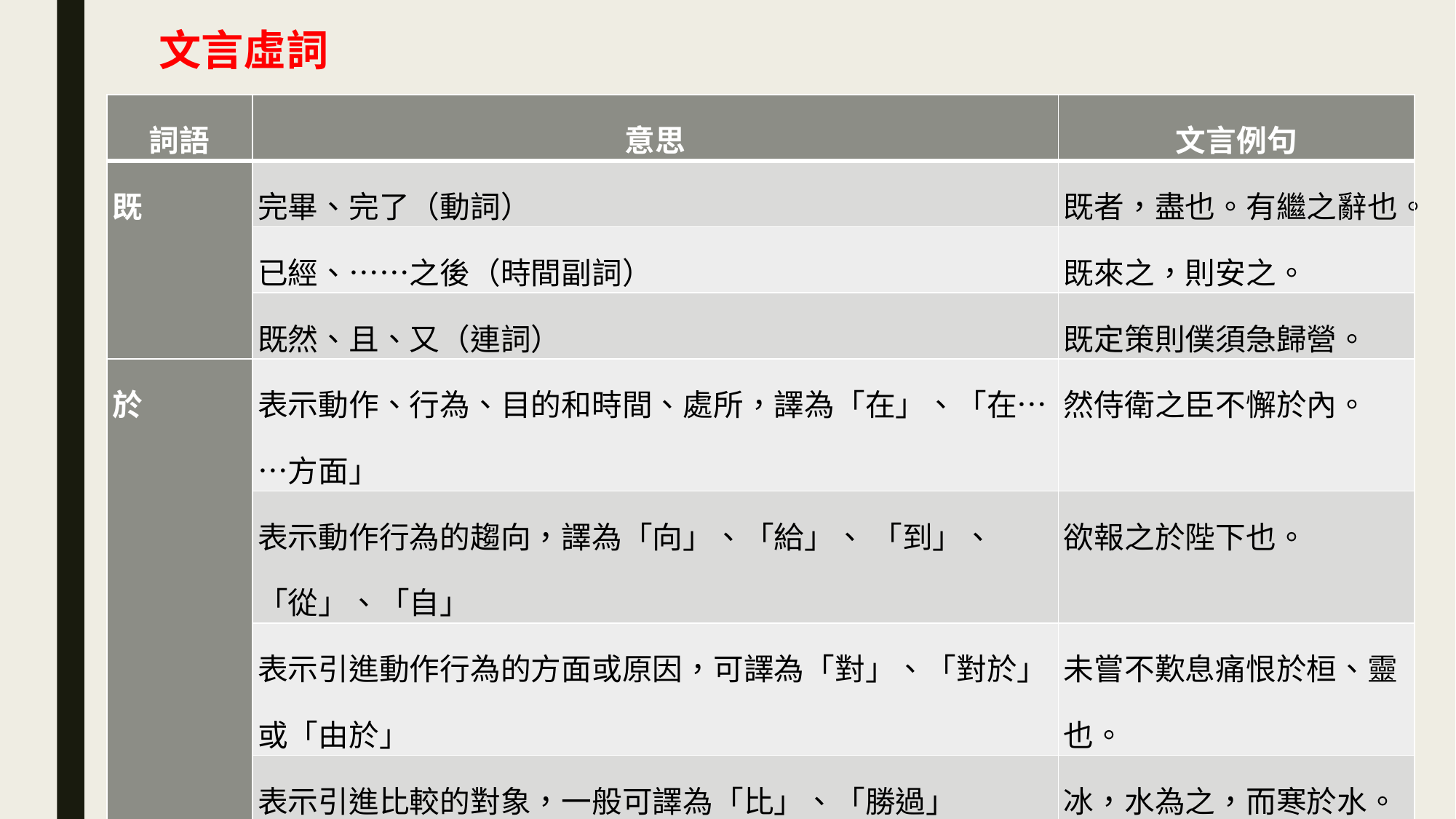

文言虛詞
| 詞語 | 意思 | 文言例句 |
| --- | --- | --- |
| 既 | 完畢、完了（動詞） | 既者，盡也。有繼之辭也。 |
|  | 已經、⋯⋯之後（時間副詞） | 既來之，則安之。 |
|  | 既然、且、又（連詞） | 既定策則僕須急歸營。 |
| 於 | 表示動作、行為、目的和時間、處所，譯為「在」、「在……方面」 | 然侍衛之臣不懈於內。 |
|  | 表示動作行為的趨向，譯為「向」、「給」、 「到」、「從」、「自」 | 欲報之於陛下也。 |
|  | 表示引進動作行為的方面或原因，可譯為「對」、「對於」或「由於」 | 未嘗不歎息痛恨於桓、靈也。 |
|  | 表示引進比較的對象，一般可譯為「比」、「勝過」 | 冰，水為之，而寒於水。 |
|  | 單獨表示被動，或與前面的「見」、「受」等合起來表示被動，可譯為「被」 | 臣誠恐見欺於王而負趙。 |